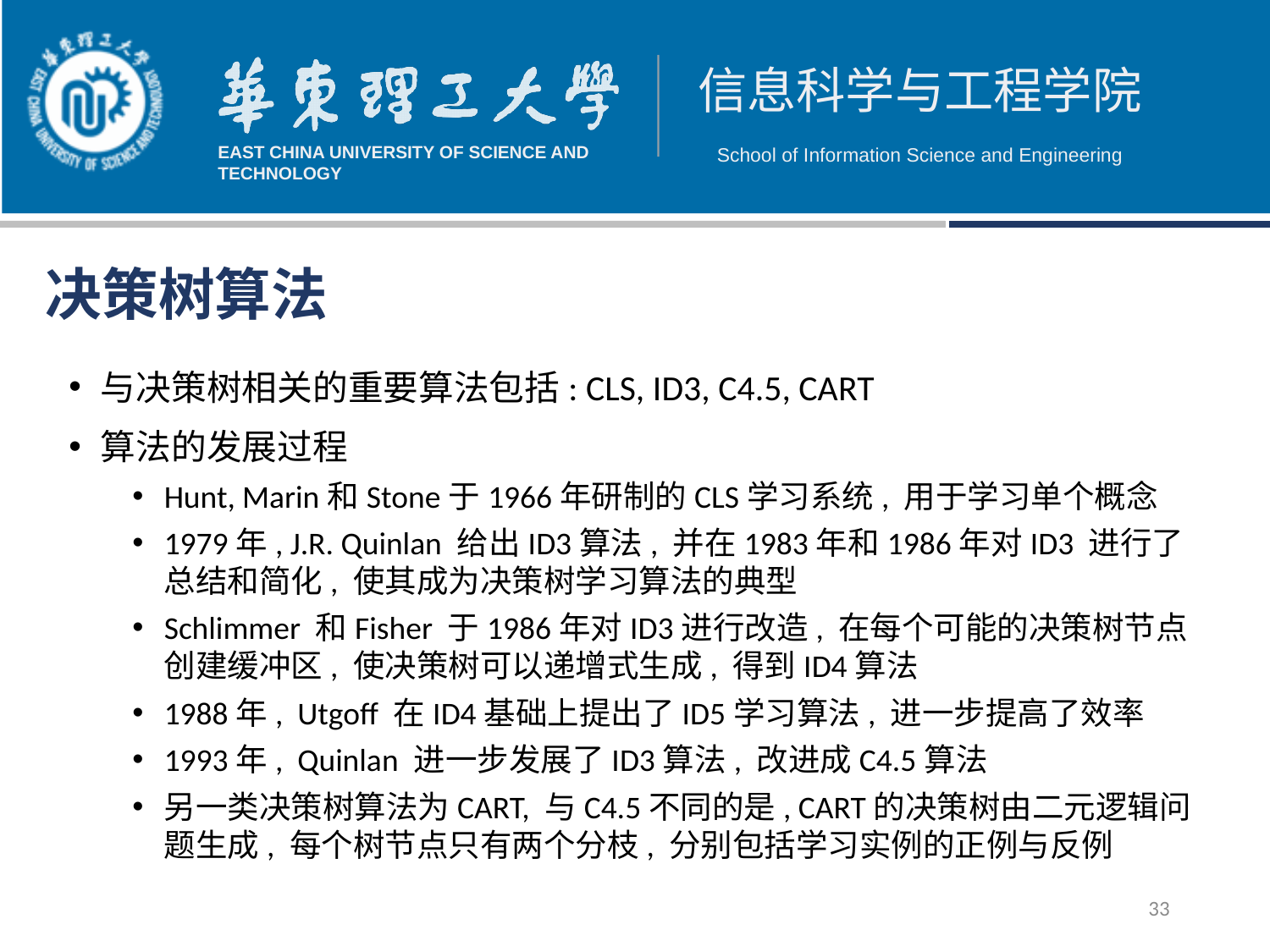

决策树算法
与决策树相关的重要算法包括: CLS, ID3, C4.5, CART
算法的发展过程
Hunt, Marin和Stone于1966年研制的CLS学习系统, 用于学习单个概念
1979年, J.R. Quinlan 给出ID3算法, 并在1983年和1986年对ID3 进行了总结和简化, 使其成为决策树学习算法的典型
Schlimmer 和Fisher 于1986年对ID3进行改造, 在每个可能的决策树节点创建缓冲区, 使决策树可以递增式生成, 得到ID4算法
1988年,  Utgoff 在ID4基础上提出了ID5学习算法, 进一步提高了效率
1993年,  Quinlan 进一步发展了ID3算法, 改进成C4.5算法
另一类决策树算法为CART, 与C4.5不同的是, CART的决策树由二元逻辑问题生成, 每个树节点只有两个分枝, 分别包括学习实例的正例与反例

33